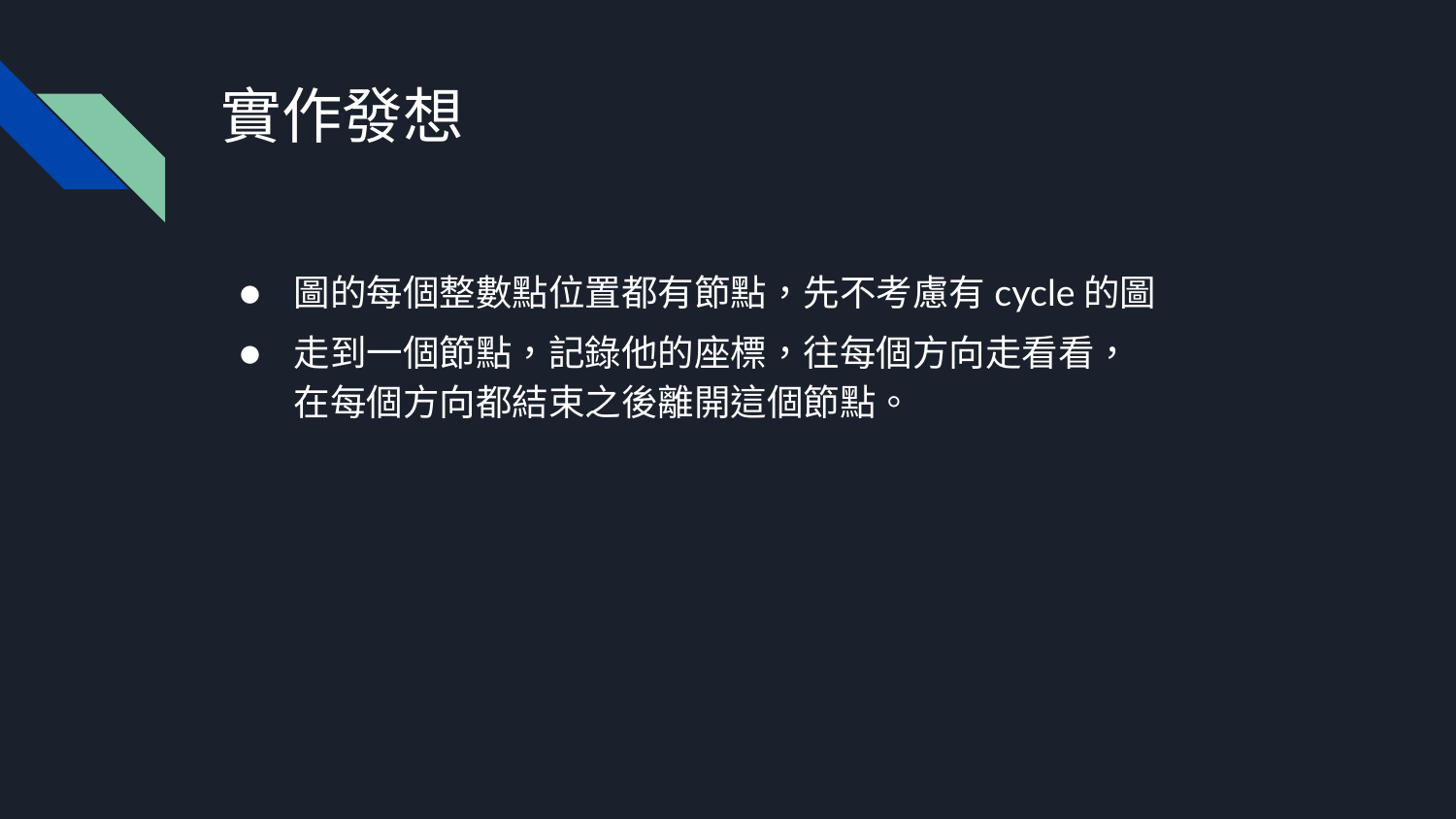

# 實作發想
圖的每個整數點位置都有節點，先不考慮有cycle的圖
走到一個節點，記錄他的座標，往每個方向走看看，
在每個方向都結束之後離開這個節點。